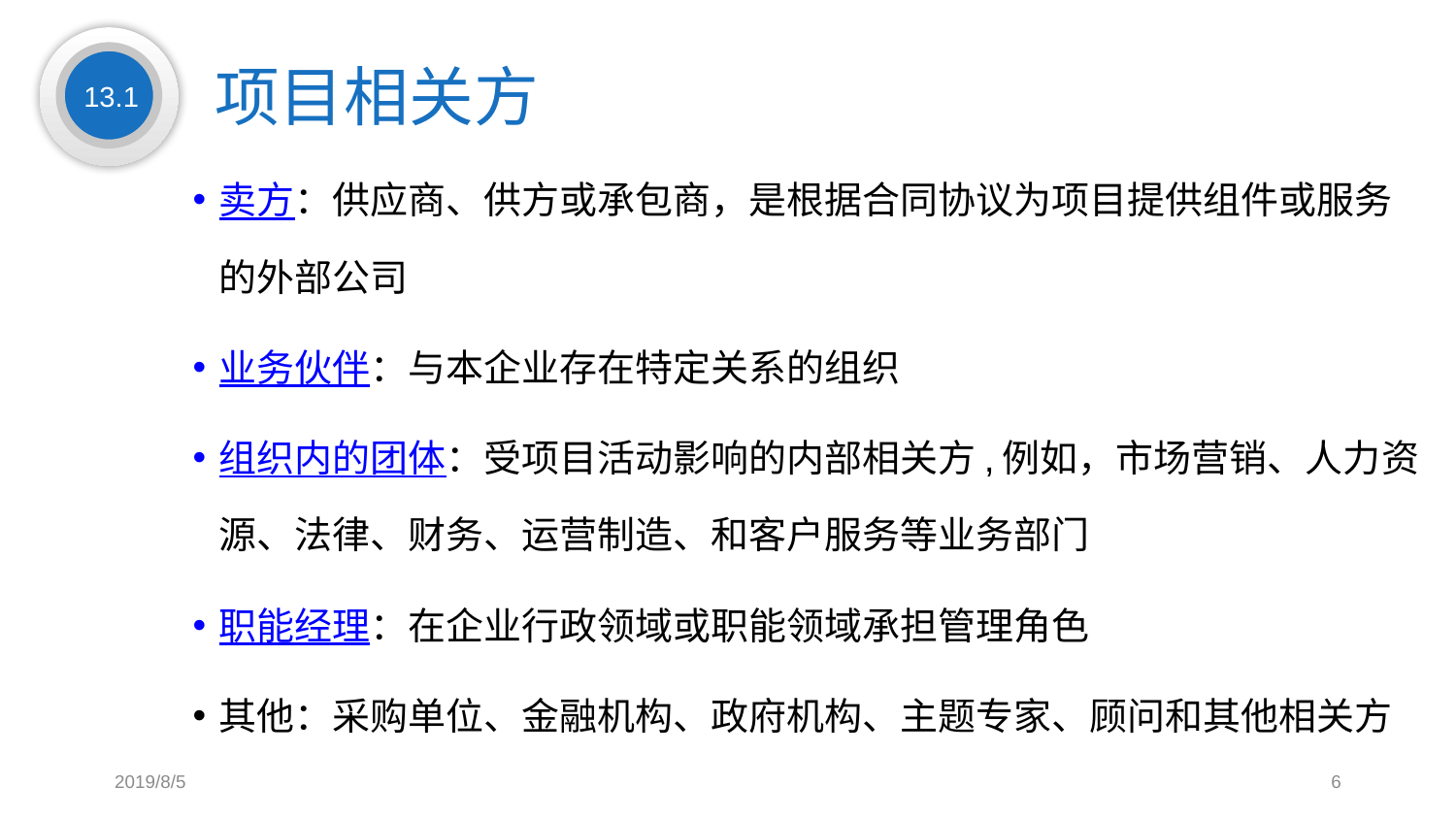

项目相关方
13.1
卖方：供应商、供方或承包商，是根据合同协议为项目提供组件或服务的外部公司
业务伙伴：与本企业存在特定关系的组织
组织内的团体：受项目活动影响的内部相关方,例如，市场营销、人力资源、法律、财务、运营制造、和客户服务等业务部门
职能经理：在企业行政领域或职能领域承担管理角色
其他：采购单位、金融机构、政府机构、主题专家、顾问和其他相关方
2019/8/5
6